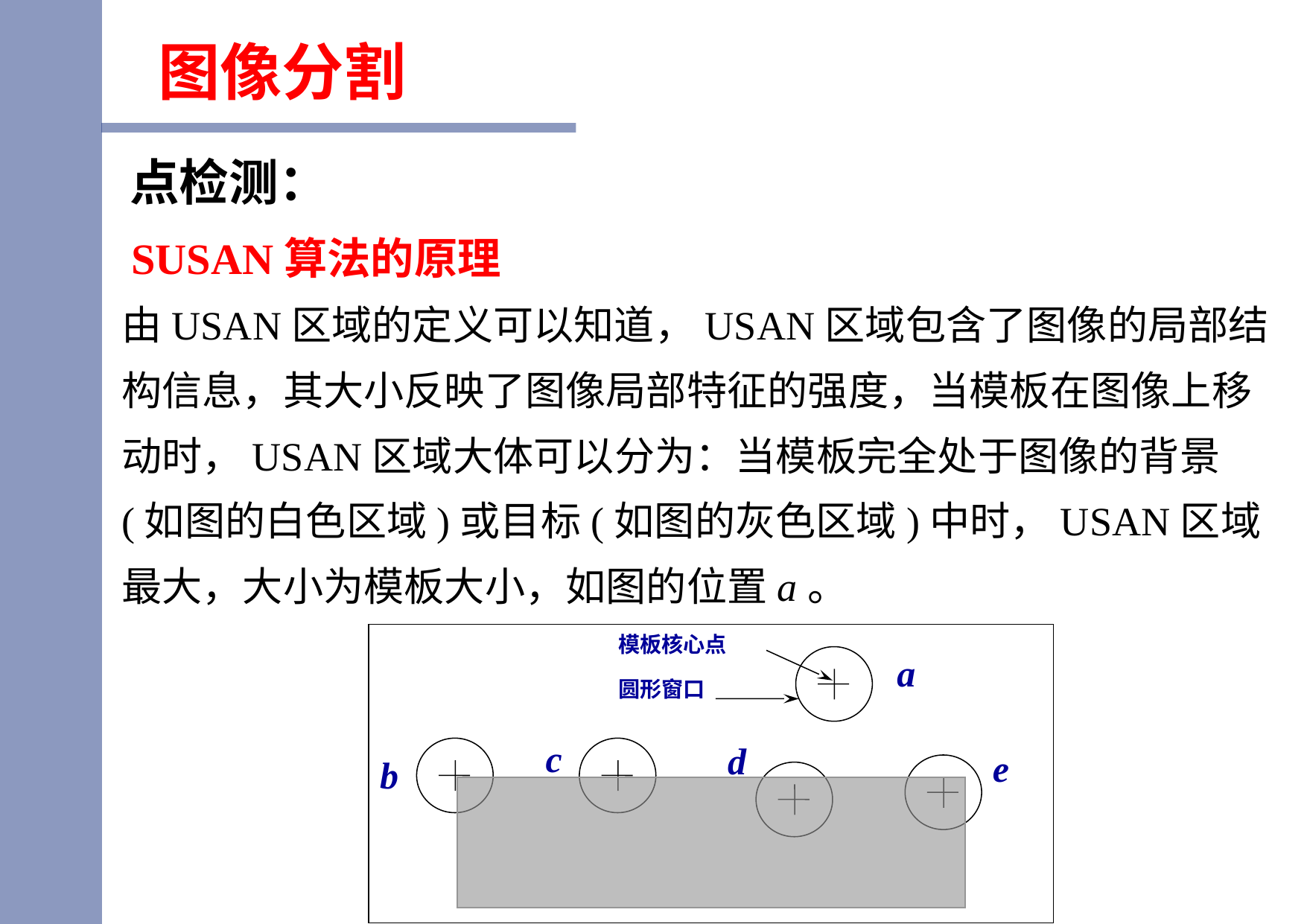

图像分割
点检测：
SUSAN算法的原理
由USAN区域的定义可以知道，USAN区域包含了图像的局部结构信息，其大小反映了图像局部特征的强度，当模板在图像上移动时，USAN区域大体可以分为：当模板完全处于图像的背景(如图的白色区域)或目标(如图的灰色区域)中时，USAN区域最大，大小为模板大小，如图的位置a。

模板核心点
a

c
d

e
b

圆形窗口